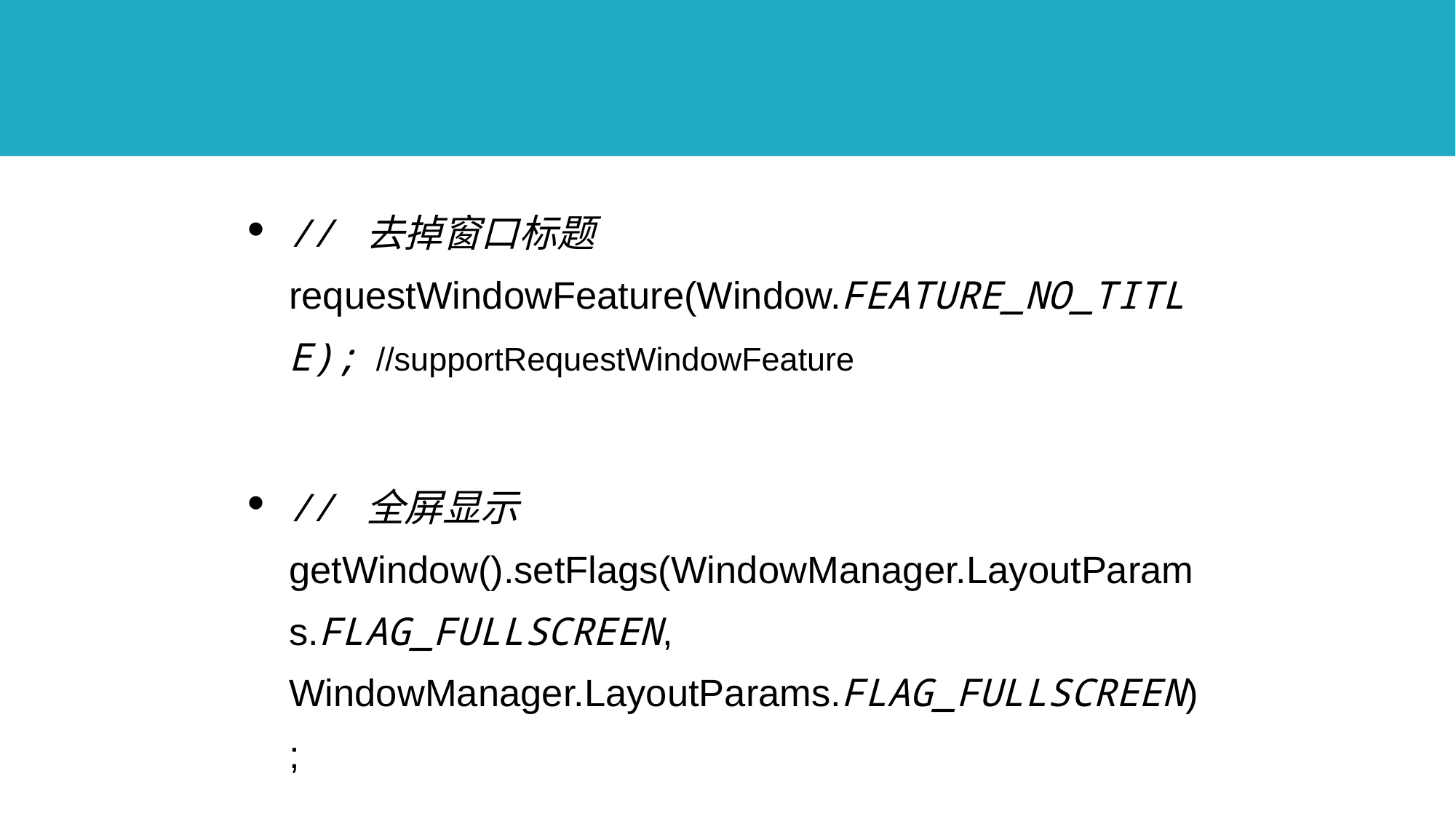

#
// 去掉窗口标题
requestWindowFeature(Window.FEATURE_NO_TITLE);  //supportRequestWindowFeature

// 全屏显示
getWindow().setFlags(WindowManager.LayoutParams.FLAG_FULLSCREEN,      WindowManager.LayoutParams.FLAG_FULLSCREEN);